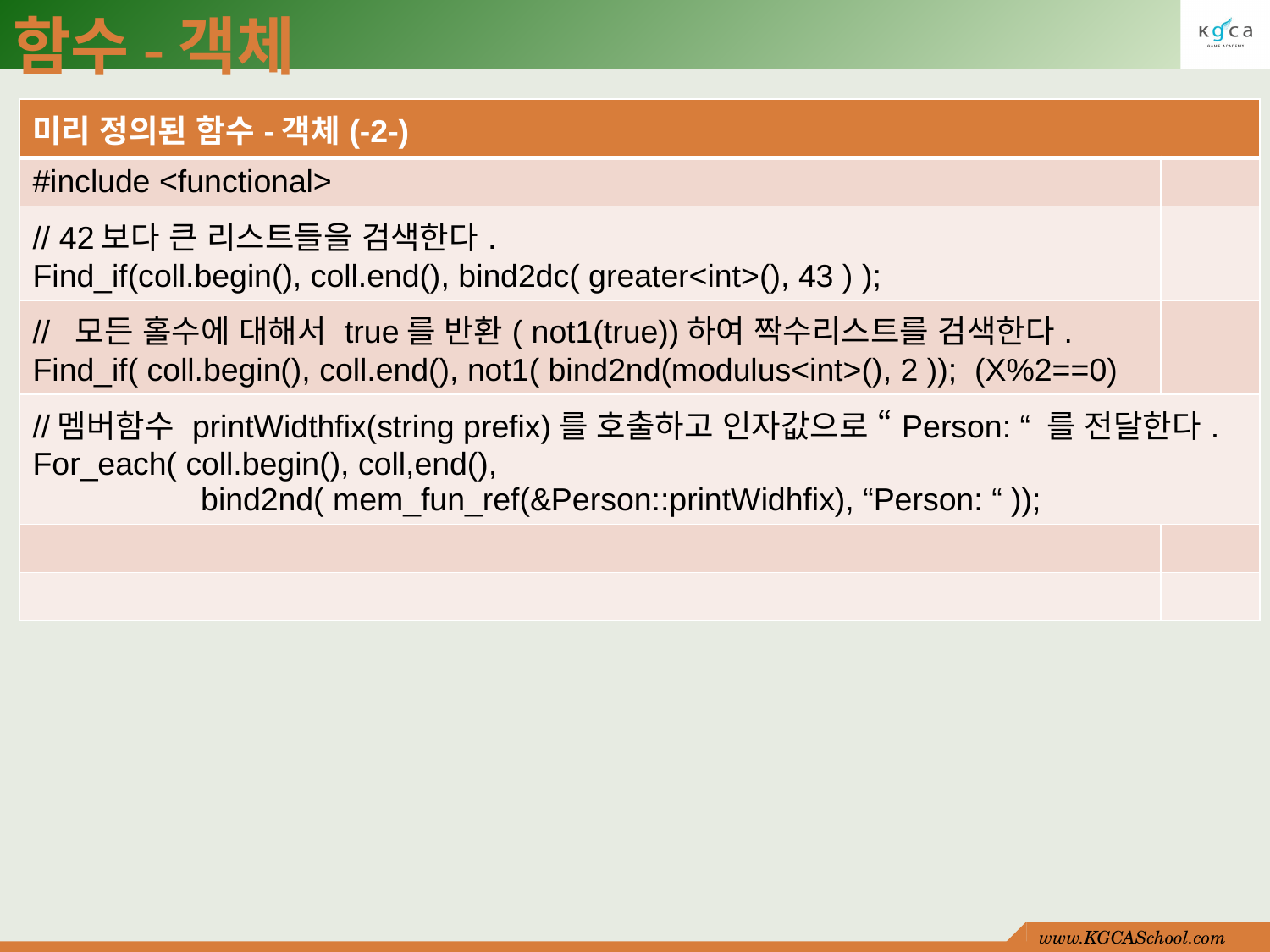

# 함수-객체
| 미리 정의된 함수-객체(-2-) |  |
| --- | --- |
| #include <functional> |  |
| // 42보다 큰 리스트들을 검색한다. Find\_if(coll.begin(), coll.end(), bind2dc( greater<int>(), 43 ) ); |  |
| // 모든 홀수에 대해서 true를 반환( not1(true))하여 짝수리스트를 검색한다. Find\_if( coll.begin(), coll.end(), not1( bind2nd(modulus<int>(), 2 )); (X%2==0) |  |
| //멤버함수 printWidthfix(string prefix)를 호출하고 인자값으로 “Person: “ 를 전달한다. For\_each( coll.begin(), coll,end(), bind2nd( mem\_fun\_ref(&Person::printWidhfix), “Person: “ )); |  |
|  |  |
|  |  |